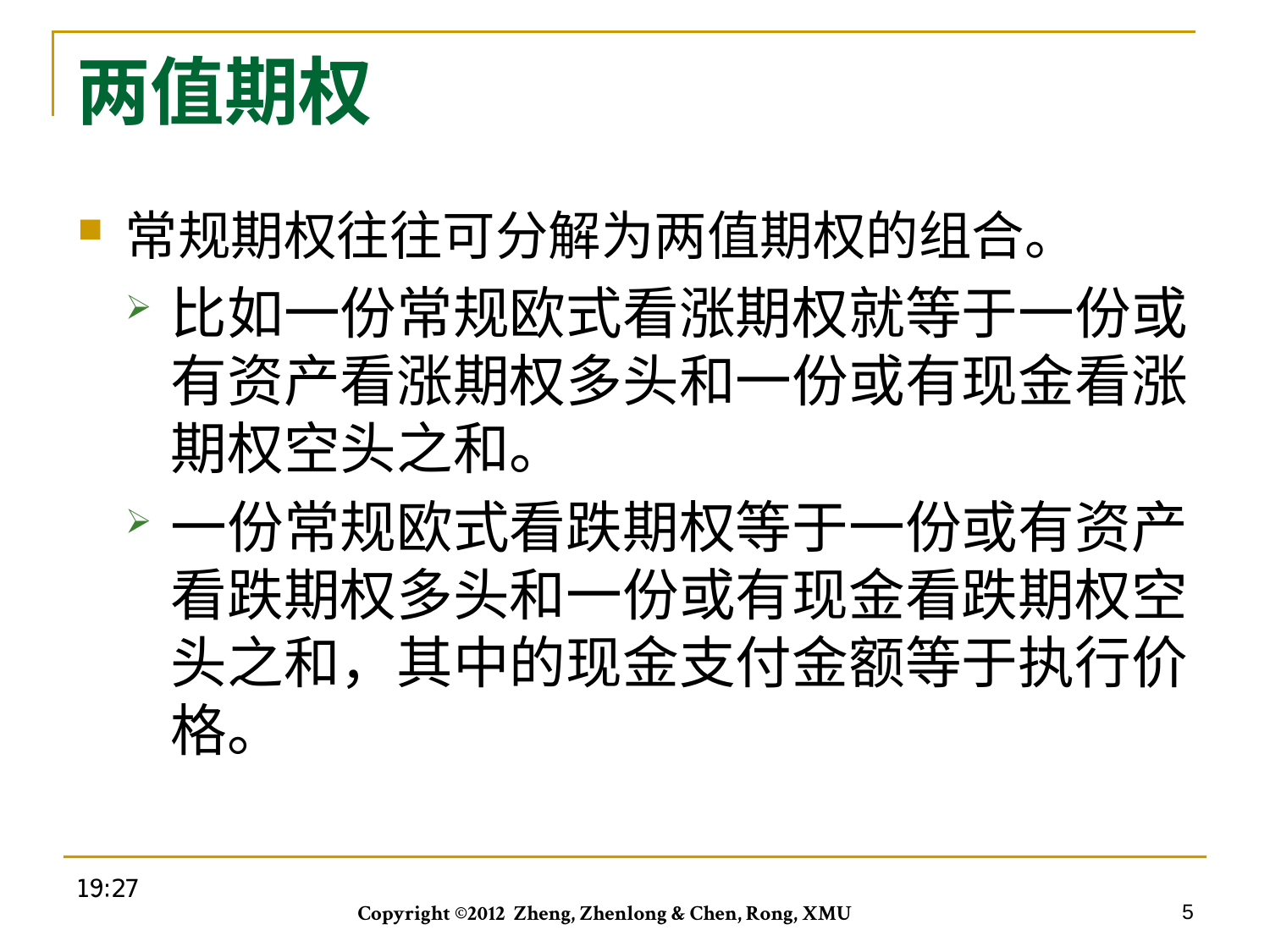

# 两值期权
常规期权往往可分解为两值期权的组合。
比如一份常规欧式看涨期权就等于一份或有资产看涨期权多头和一份或有现金看涨期权空头之和。
一份常规欧式看跌期权等于一份或有资产看跌期权多头和一份或有现金看跌期权空头之和，其中的现金支付金额等于执行价格。
19:27
5
Copyright ©2012  Zheng, Zhenlong & Chen, Rong, XMU